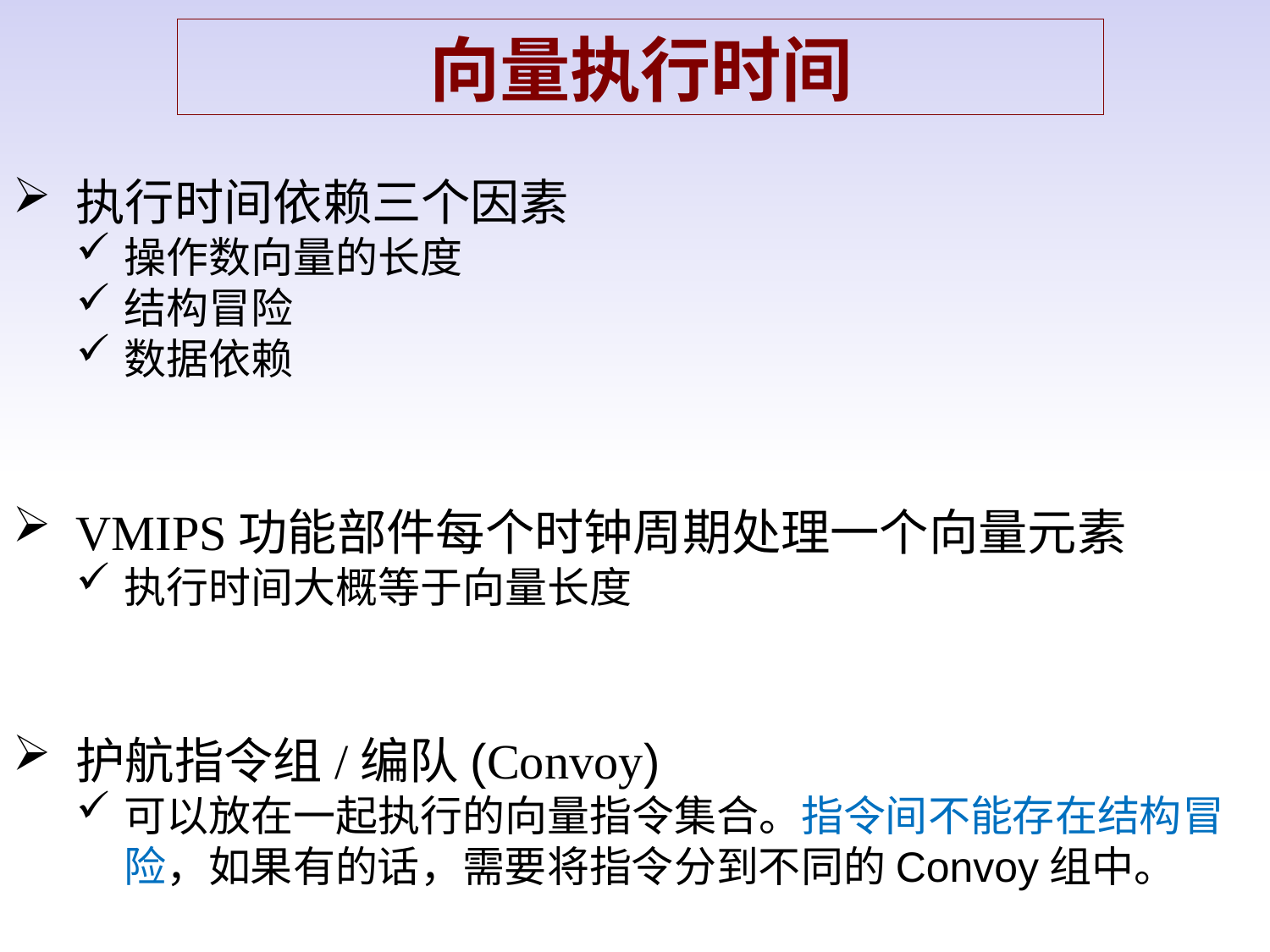

向量执行时间
执行时间依赖三个因素
操作数向量的长度
结构冒险
数据依赖

VMIPS功能部件每个时钟周期处理一个向量元素
执行时间大概等于向量长度

护航指令组/编队(Convoy)
可以放在一起执行的向量指令集合。指令间不能存在结构冒险，如果有的话，需要将指令分到不同的Convoy组中。